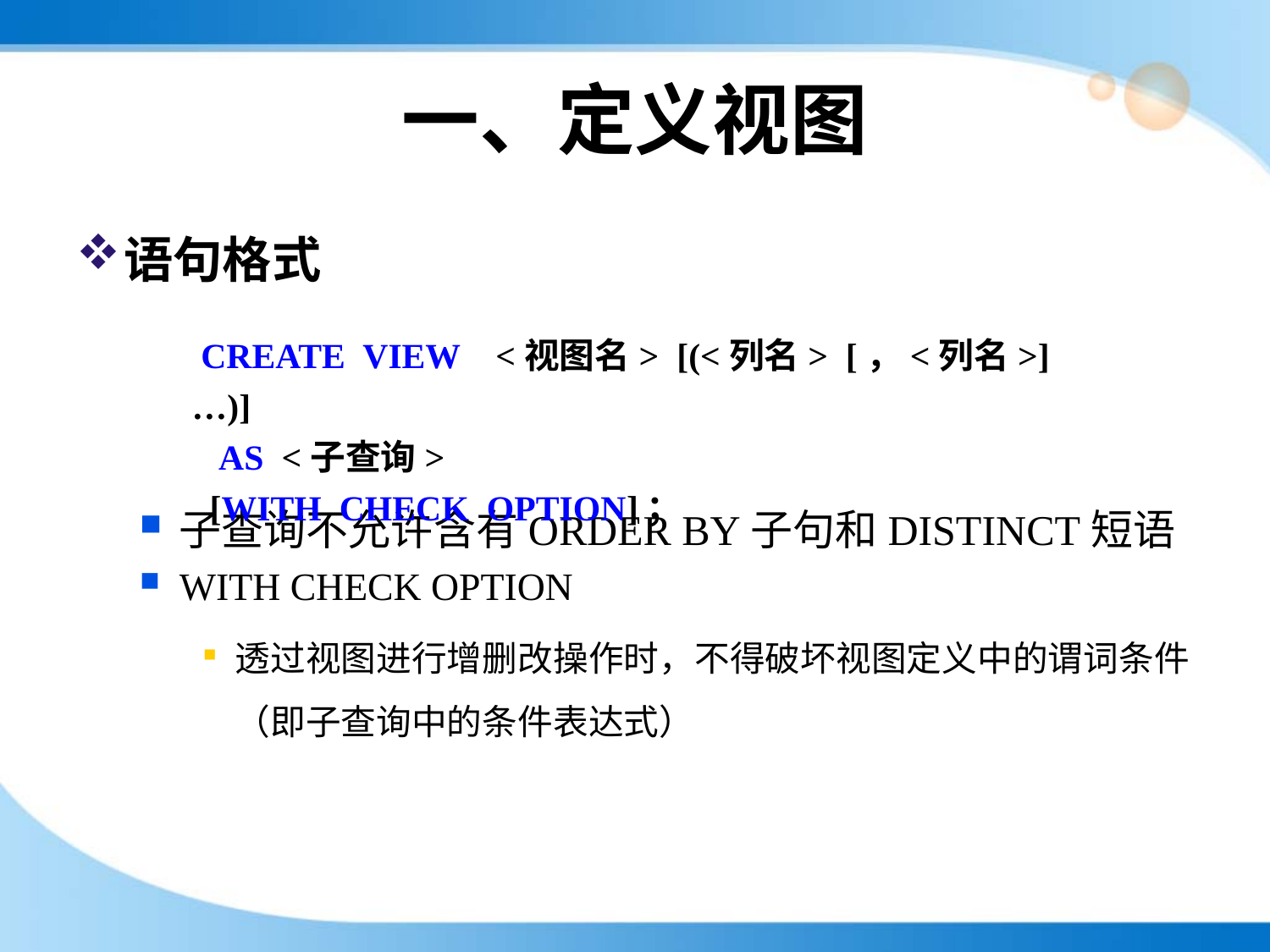

# 一、定义视图
语句格式

子查询不允许含有ORDER BY子句和DISTINCT短语
WITH CHECK OPTION
透过视图进行增删改操作时，不得破坏视图定义中的谓词条件（即子查询中的条件表达式）
 CREATE  VIEW    <视图名>  [(<列名>  [，<列名>]…)]
   AS  <子查询>
  [WITH  CHECK  OPTION]；